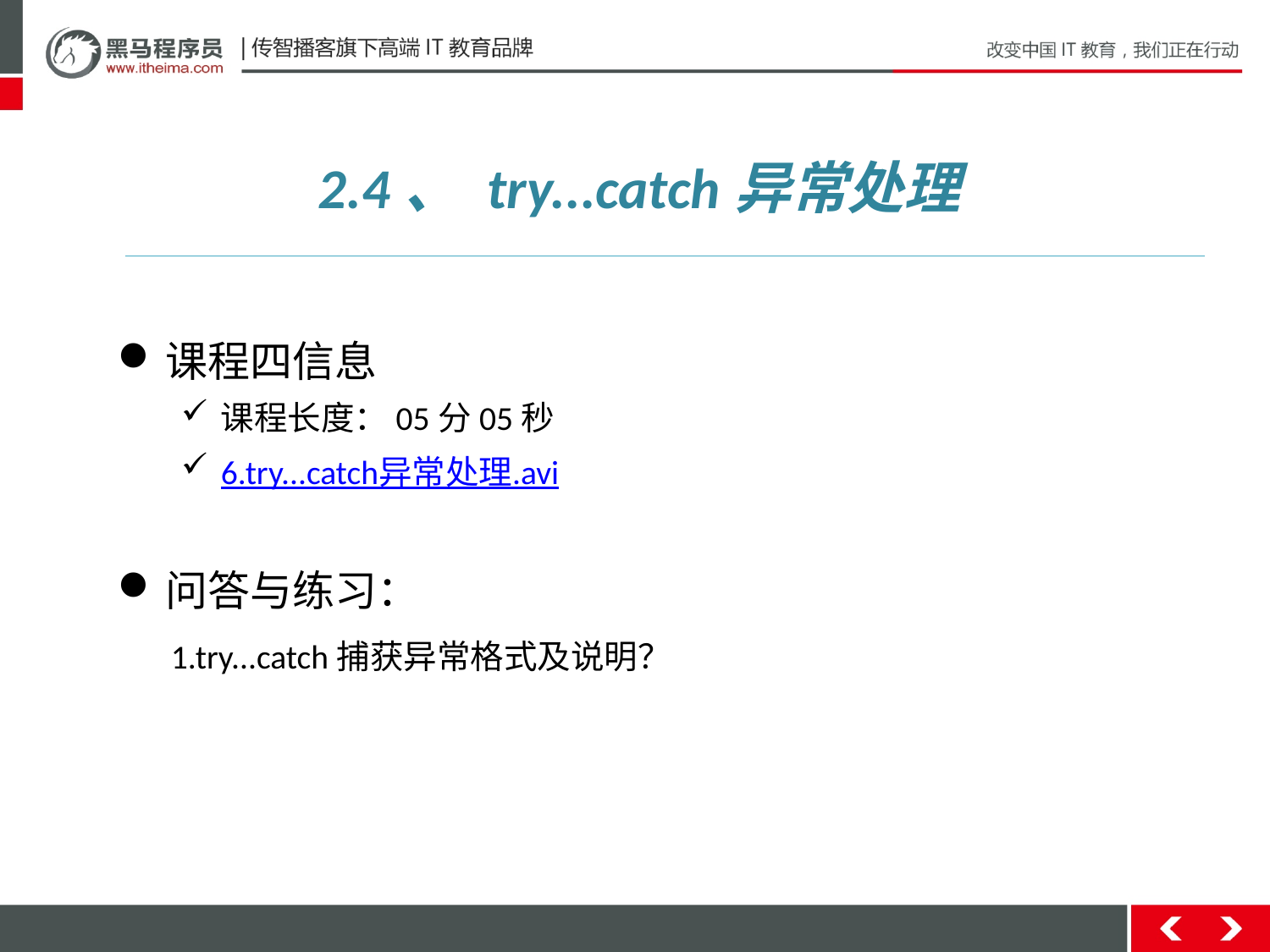

2.4、 try...catch异常处理

课程四信息
课程长度：05分05秒
6.try...catch异常处理.avi

问答与练习：
       1.try...catch捕获异常格式及说明？